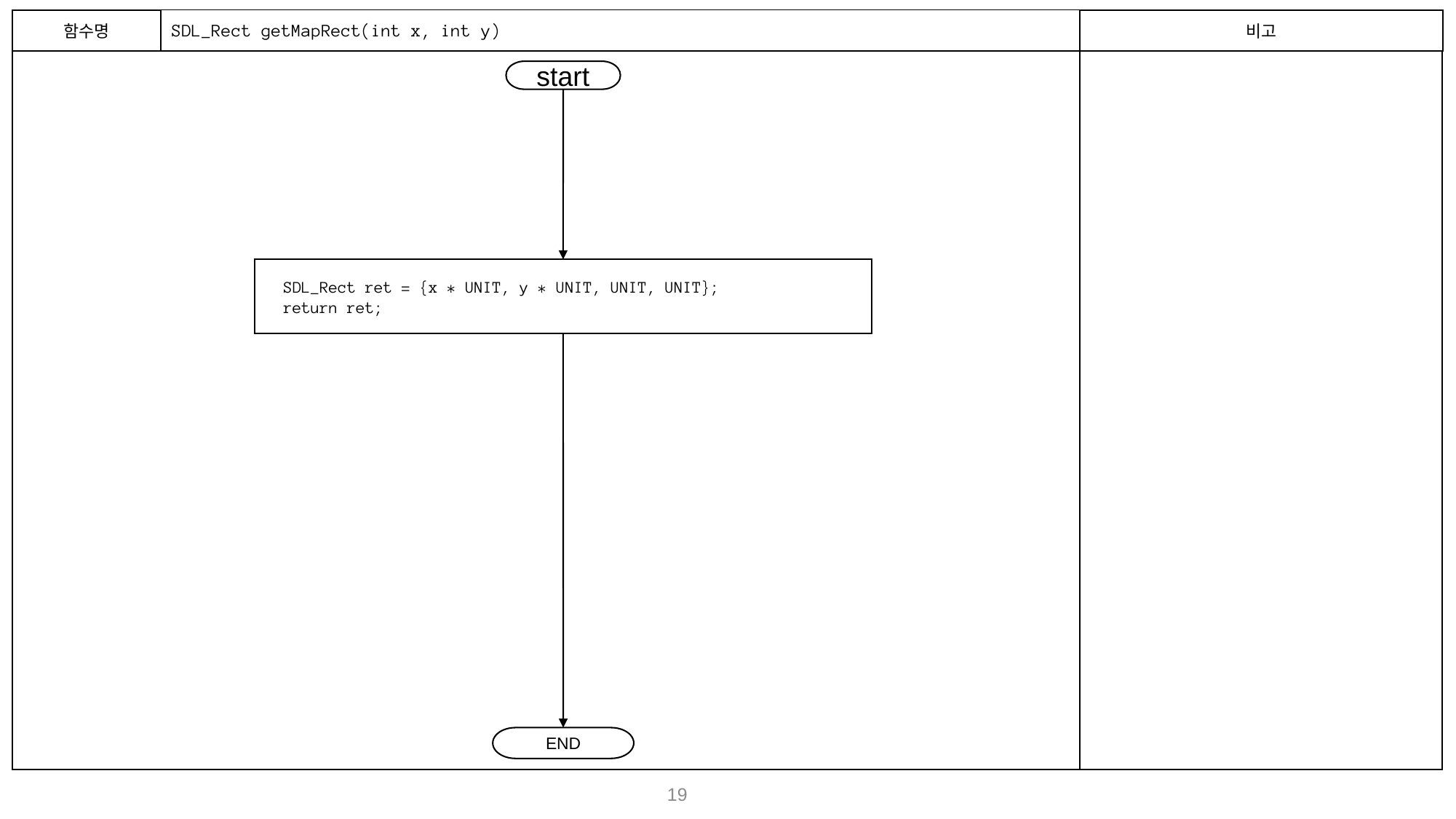

함수명
# SDL_Rect getMapRect(int x, int y)
비고

start
  SDL_Rect ret = {x * UNIT, y * UNIT, UNIT, UNIT};
  return ret;
END
19